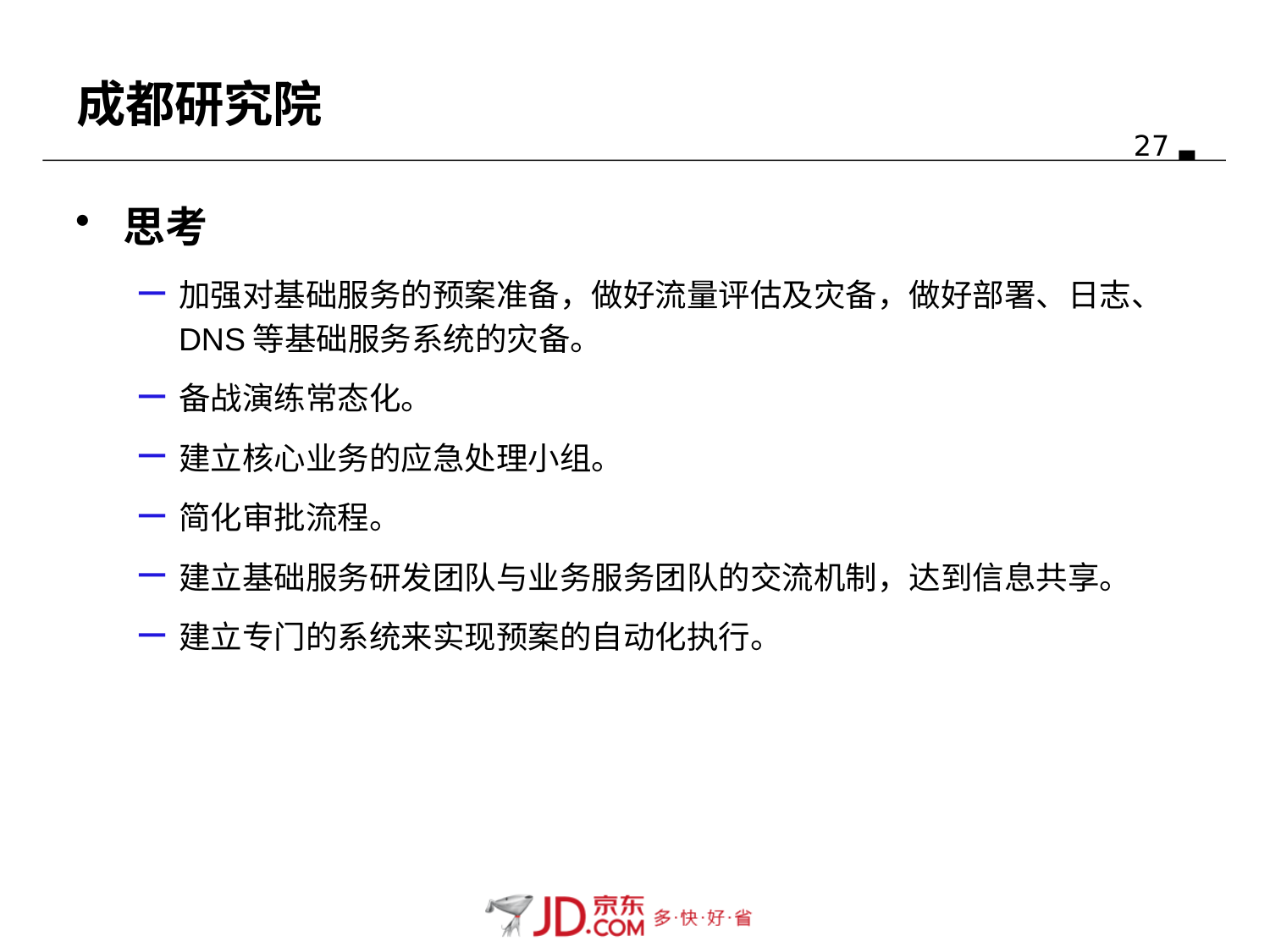

# 成都研究院
思考
加强对基础服务的预案准备，做好流量评估及灾备，做好部署、日志、DNS等基础服务系统的灾备。
备战演练常态化。
建立核心业务的应急处理小组。
简化审批流程。
建立基础服务研发团队与业务服务团队的交流机制，达到信息共享。
建立专门的系统来实现预案的自动化执行。